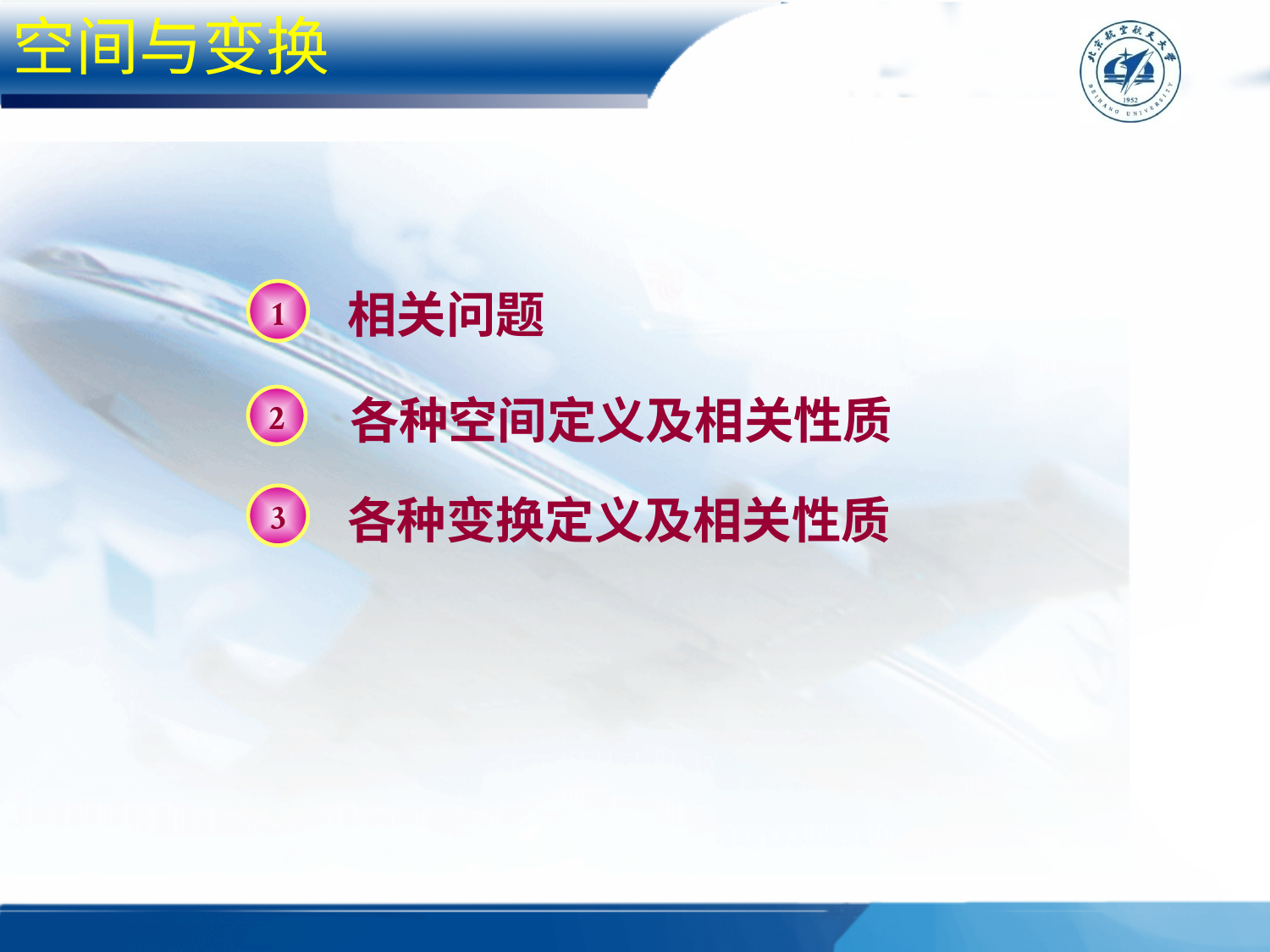

空间与变换
相关问题
1
各种空间定义及相关性质
2
各种变换定义及相关性质
3